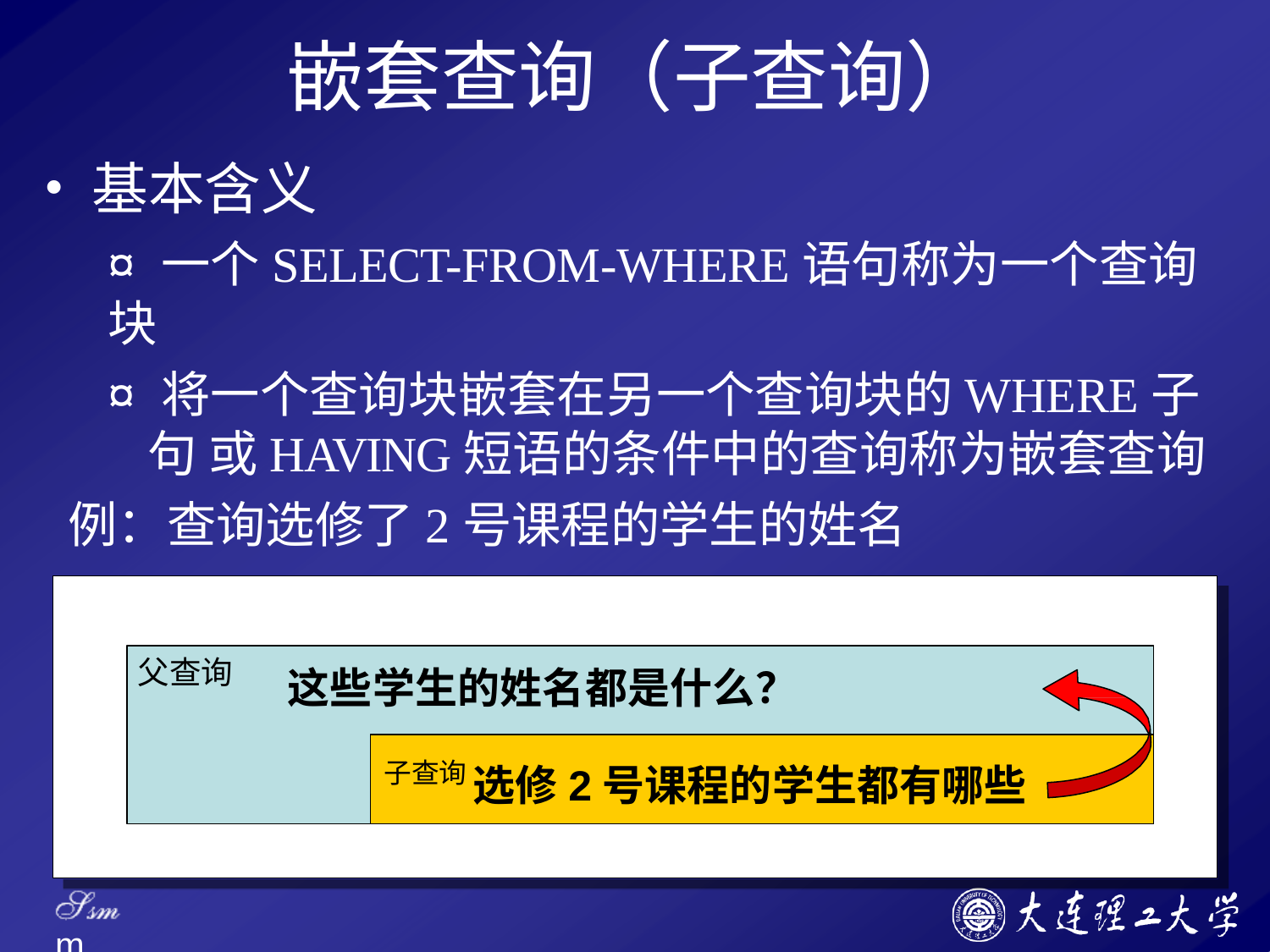

# 嵌套查询（子查询）
基本含义
¤ 一个SELECT-FROM-WHERE语句称为一个查询块
¤ 将一个查询块嵌套在另一个查询块的WHERE子句 或HAVING短语的条件中的查询称为嵌套查询
例：查询选修了2号课程的学生的姓名

父查询
这些学生的姓名都是什么？

子查询 选修2号课程的学生都有哪些

Ssm